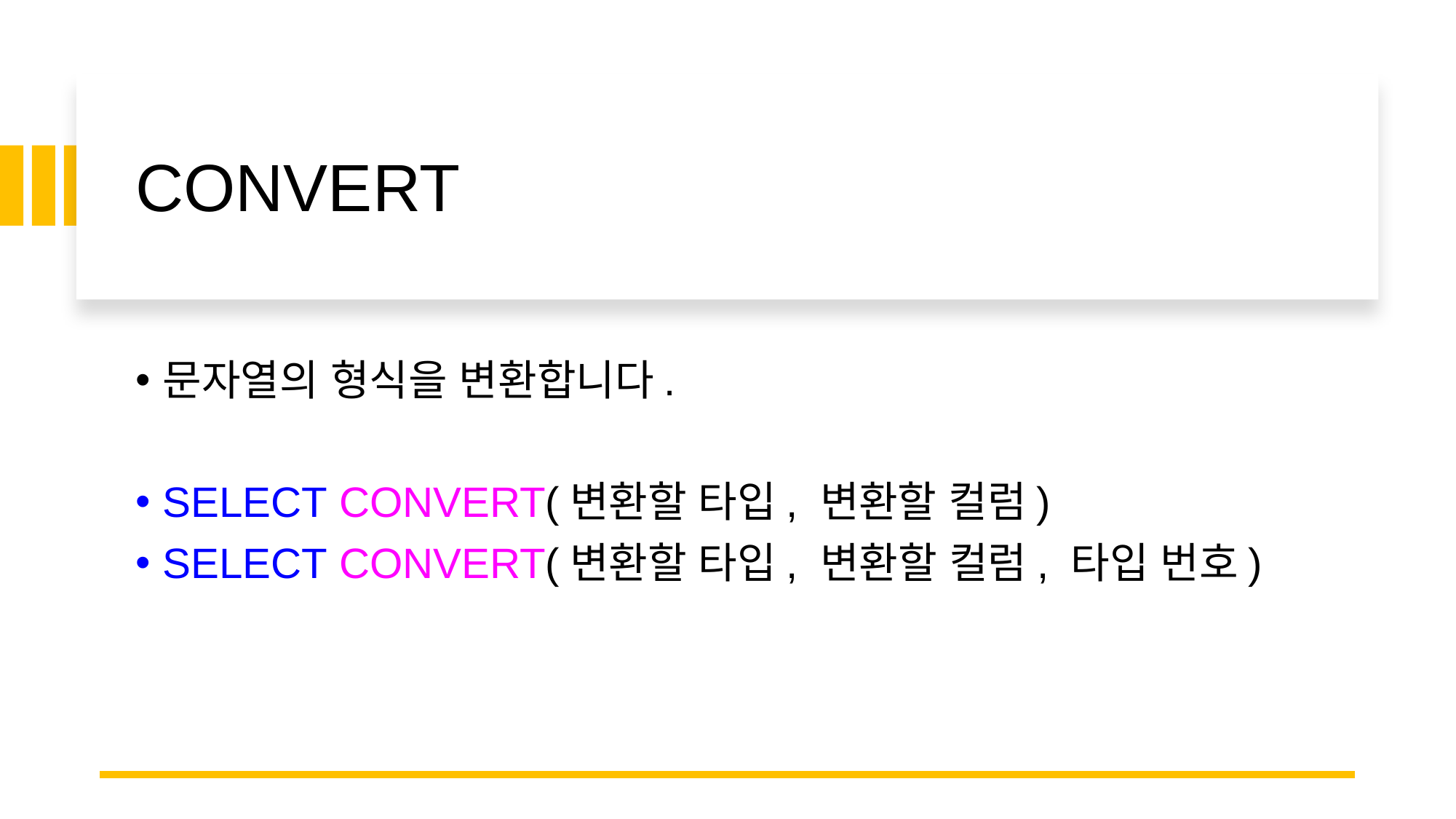

# CONVERT
문자열의 형식을 변환합니다.

SELECT CONVERT(변환할 타입, 변환할 컬럼)
SELECT CONVERT(변환할 타입, 변환할 컬럼, 타입 번호)